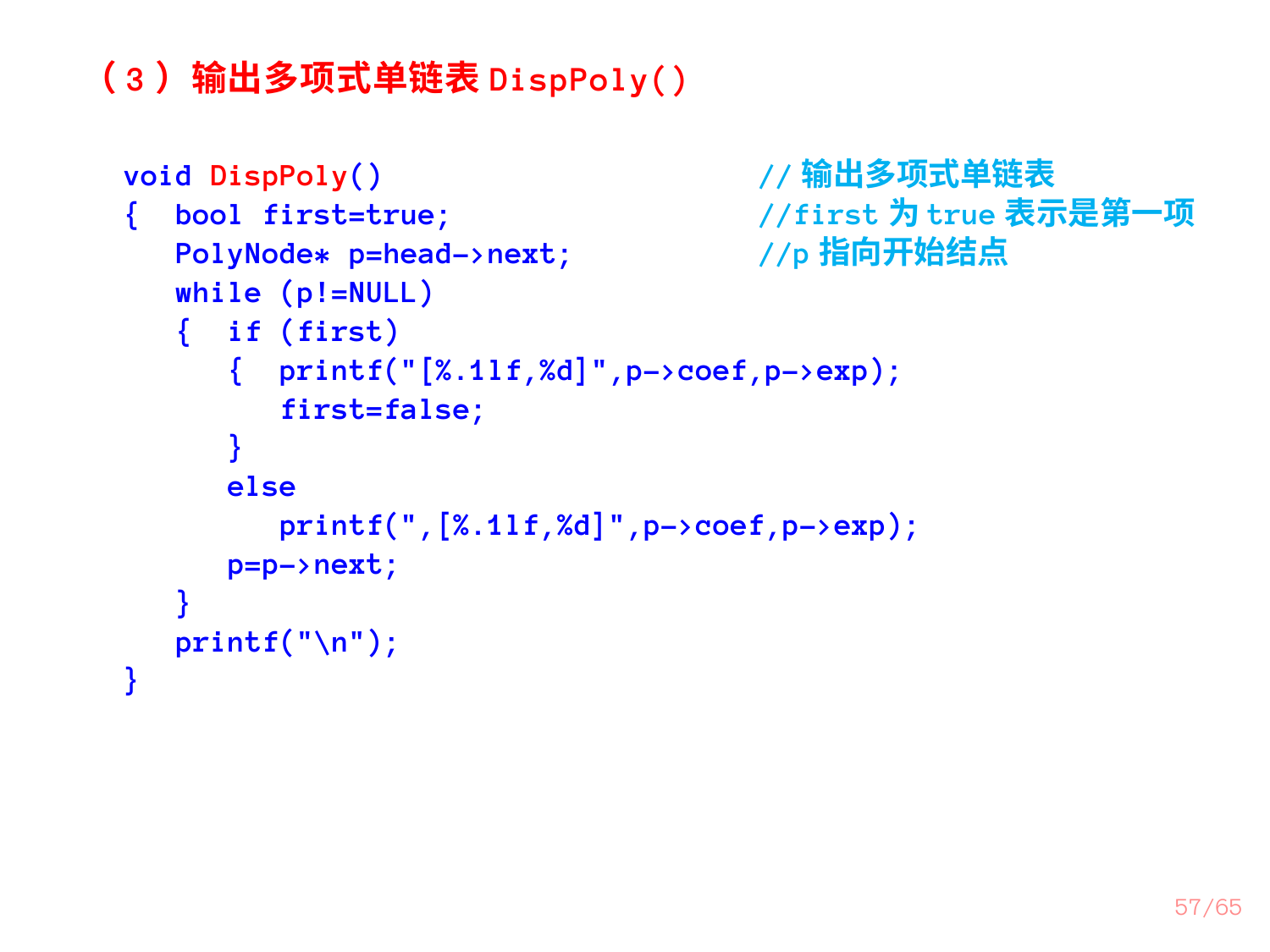

（3）输出多项式单链表DispPoly()
void DispPoly()			//输出多项式单链表
{  bool first=true;			//first为true表示是第一项
   PolyNode* p=head->next;		//p指向开始结点
   while (p!=NULL)
   {  if (first)
      {  printf("[%.1lf,%d]",p->coef,p->exp);
         first=false;
      }
      else
         printf(",[%.1lf,%d]",p->coef,p->exp);
      p=p->next;
   }
   printf("\n");
}
57/65